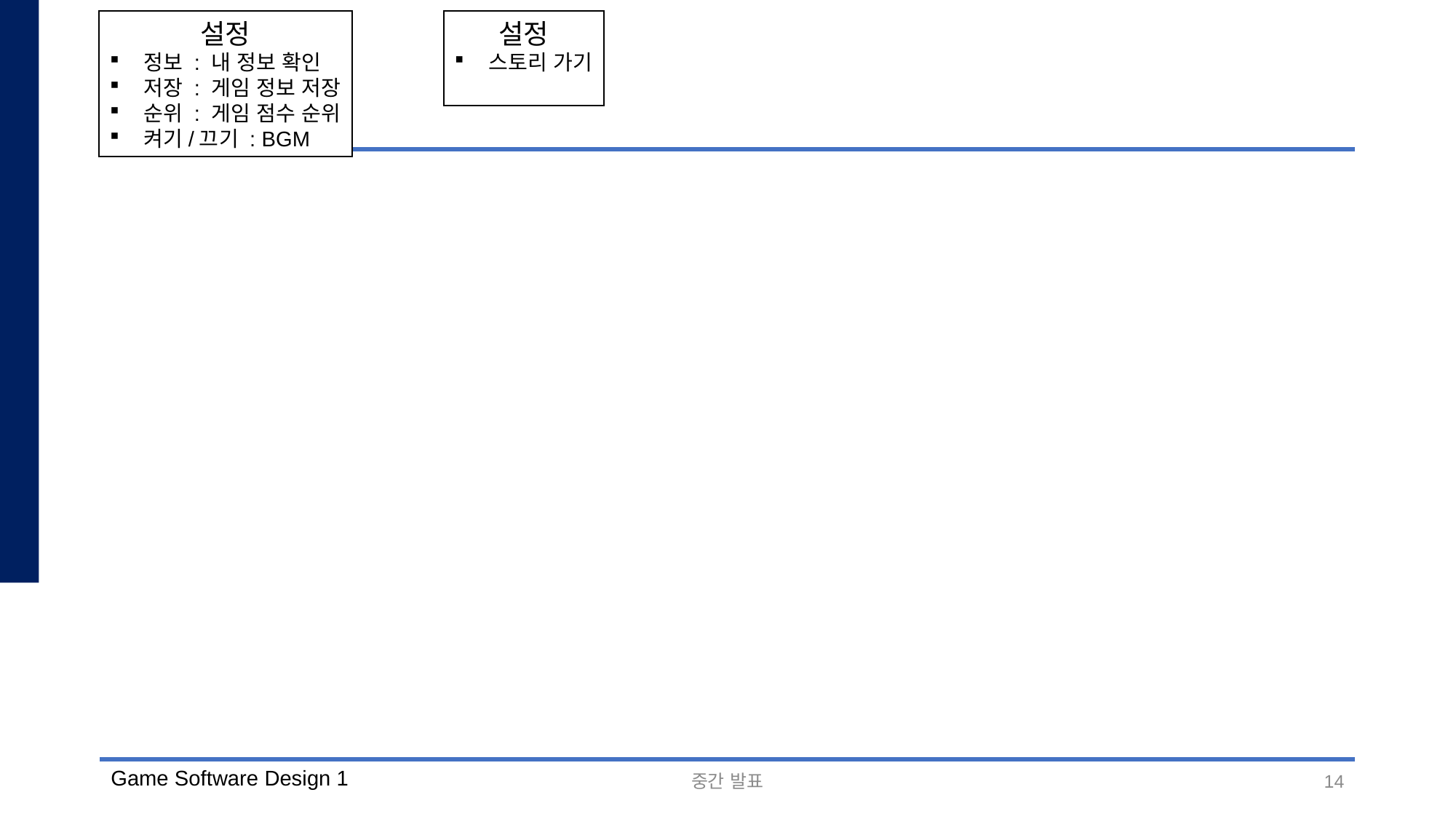

설정
정보 : 내 정보 확인
저장 : 게임 정보 저장
순위 : 게임 점수 순위
켜기/끄기 : BGM
설정
스토리 가기

중간 발표
14